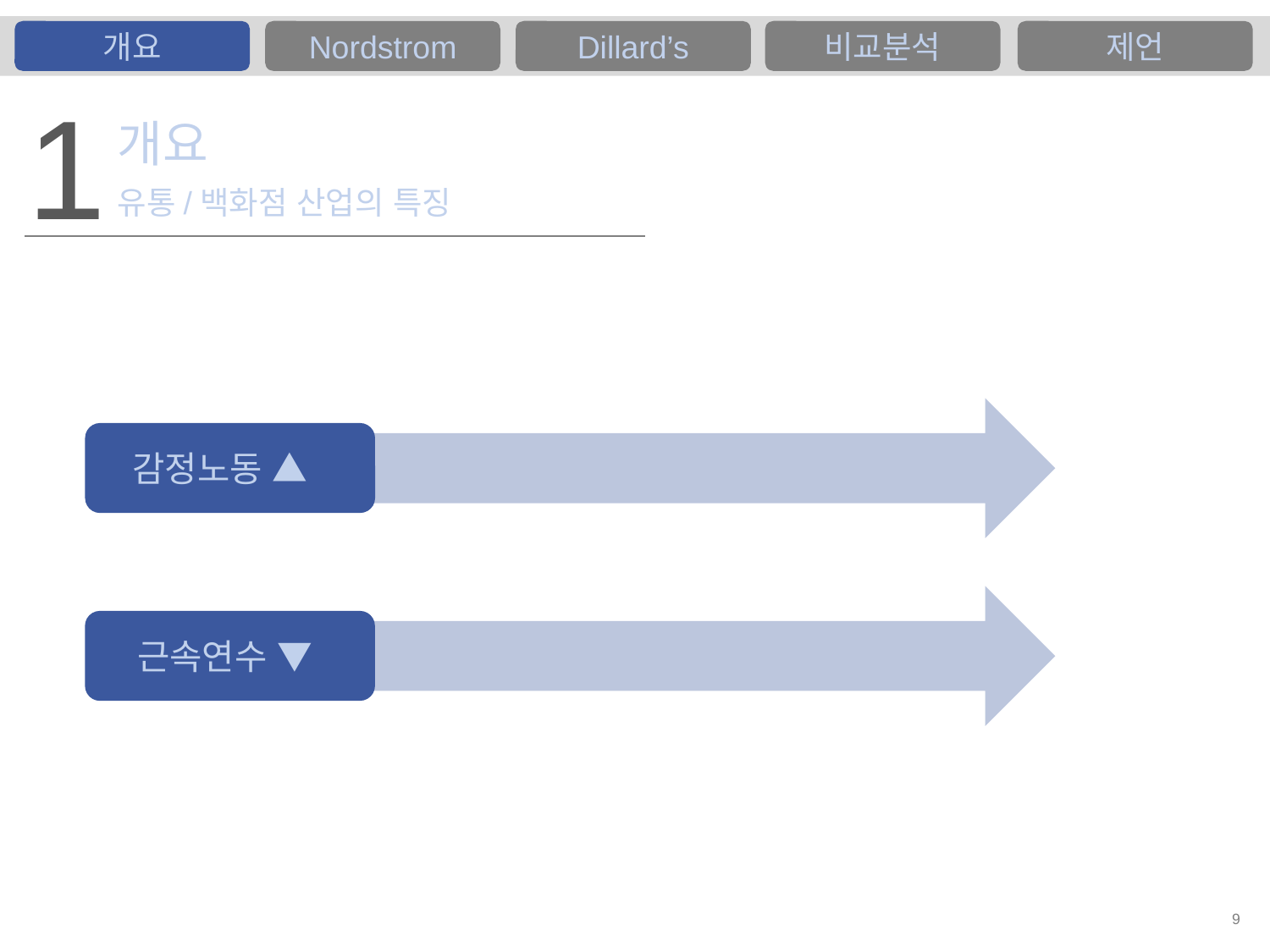

개요
Nordstrom
Dillard’s
비교분석
제언

1
개요
유통/백화점 산업의 특징

감정노동 ▲
근속연수 ▼